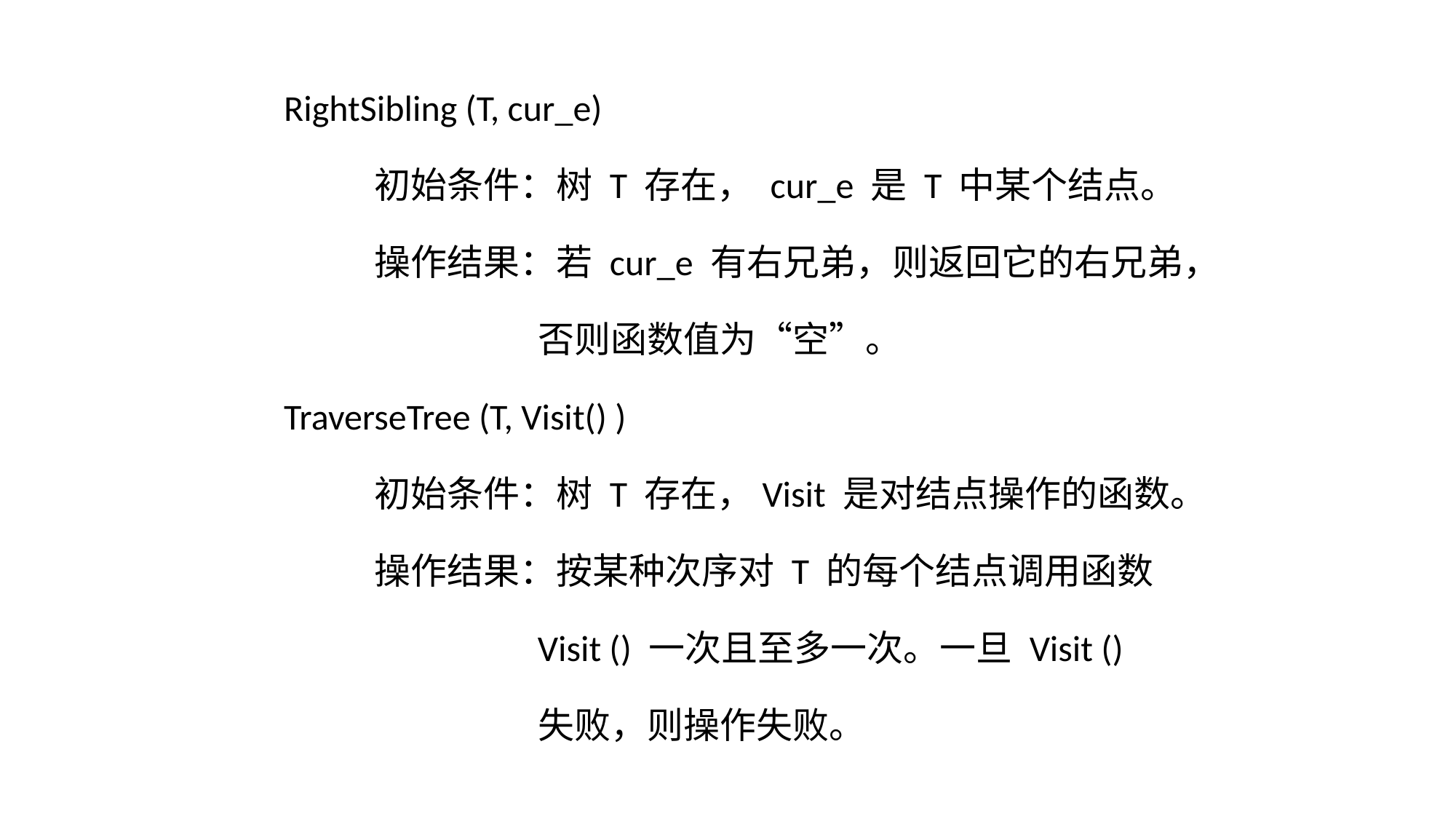

RightSibling (T, cur_e)
          初始条件：树 T 存在， cur_e 是 T 中某个结点。
          操作结果：若 cur_e 有右兄弟，则返回它的右兄弟，
                              否则函数值为“空”。
TraverseTree (T, Visit() )
          初始条件：树 T 存在，Visit 是对结点操作的函数。
          操作结果：按某种次序对 T 的每个结点调用函数
                               Visit () 一次且至多一次。一旦 Visit ()
                              失败，则操作失败。